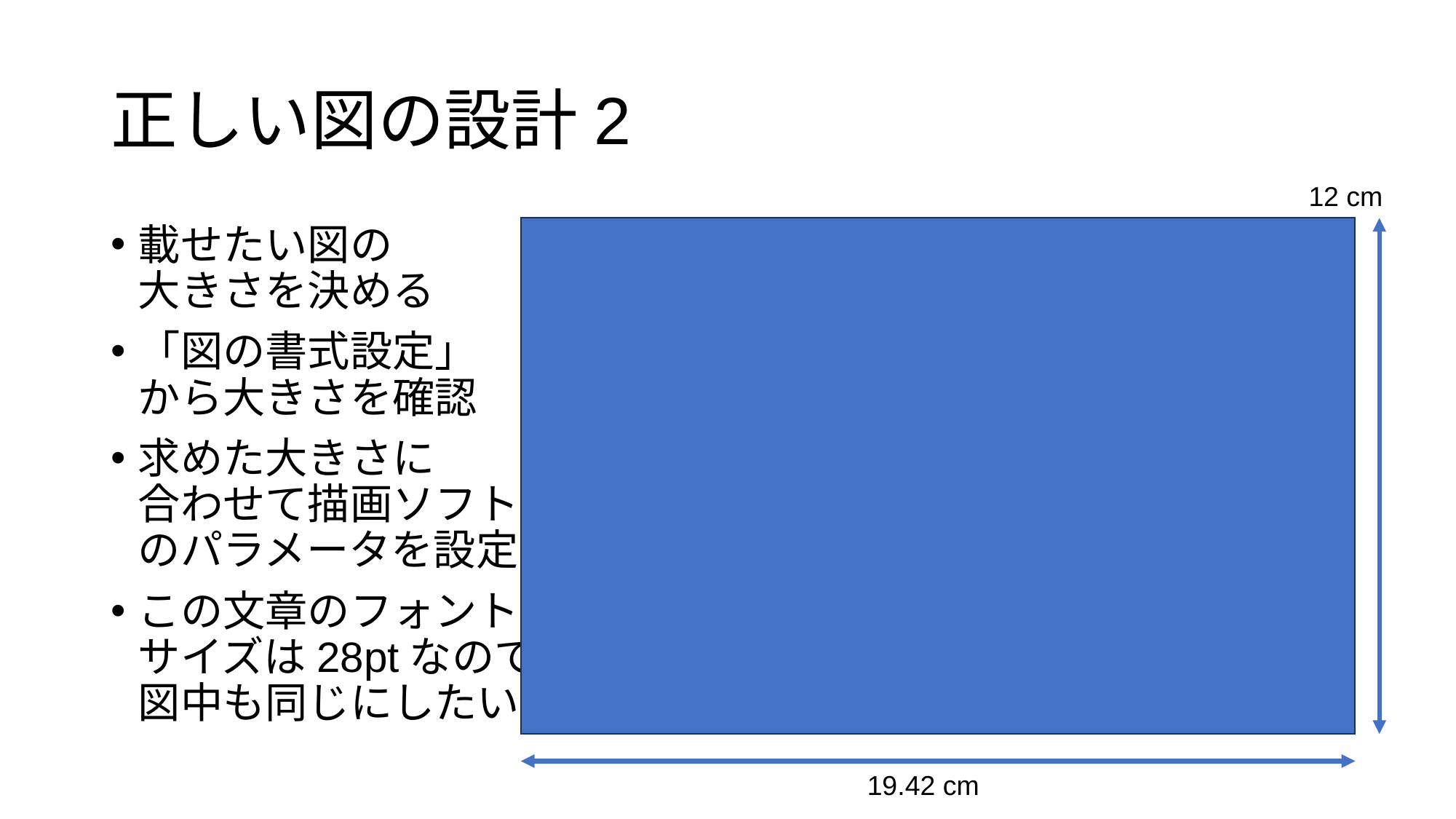

# 正しい図の設計2
12 cm
載せたい図の
大きさを決める
「図の書式設定」
から大きさを確認
求めた大きさに
合わせて描画ソフト
のパラメータを設定
この文章のフォント
サイズは28ptなので
図中も同じにしたい

19.42 cm